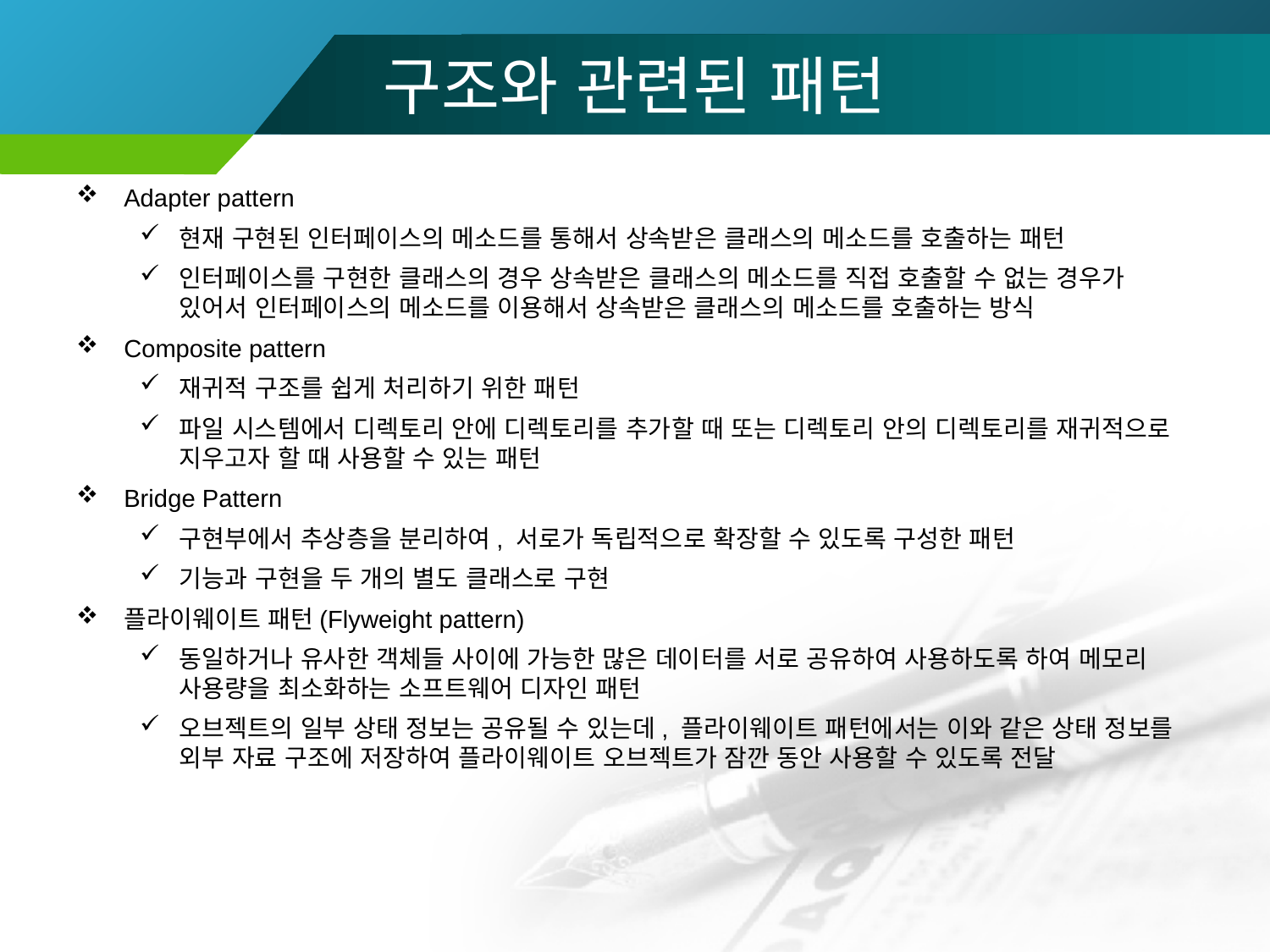

# 구조와 관련된 패턴
Adapter pattern
현재 구현된 인터페이스의 메소드를 통해서 상속받은 클래스의 메소드를 호출하는 패턴
인터페이스를 구현한 클래스의 경우 상속받은 클래스의 메소드를 직접 호출할 수 없는 경우가 있어서 인터페이스의 메소드를 이용해서 상속받은 클래스의 메소드를 호출하는 방식
Composite pattern
재귀적 구조를 쉽게 처리하기 위한 패턴
파일 시스템에서 디렉토리 안에 디렉토리를 추가할 때 또는 디렉토리 안의 디렉토리를 재귀적으로 지우고자 할 때 사용할 수 있는 패턴
Bridge Pattern
구현부에서 추상층을 분리하여, 서로가 독립적으로 확장할 수 있도록 구성한 패턴
기능과 구현을 두 개의 별도 클래스로 구현
플라이웨이트 패턴(Flyweight pattern)
동일하거나 유사한 객체들 사이에 가능한 많은 데이터를 서로 공유하여 사용하도록 하여 메모리 사용량을 최소화하는 소프트웨어 디자인 패턴
오브젝트의 일부 상태 정보는 공유될 수 있는데, 플라이웨이트 패턴에서는 이와 같은 상태 정보를 외부 자료 구조에 저장하여 플라이웨이트 오브젝트가 잠깐 동안 사용할 수 있도록 전달